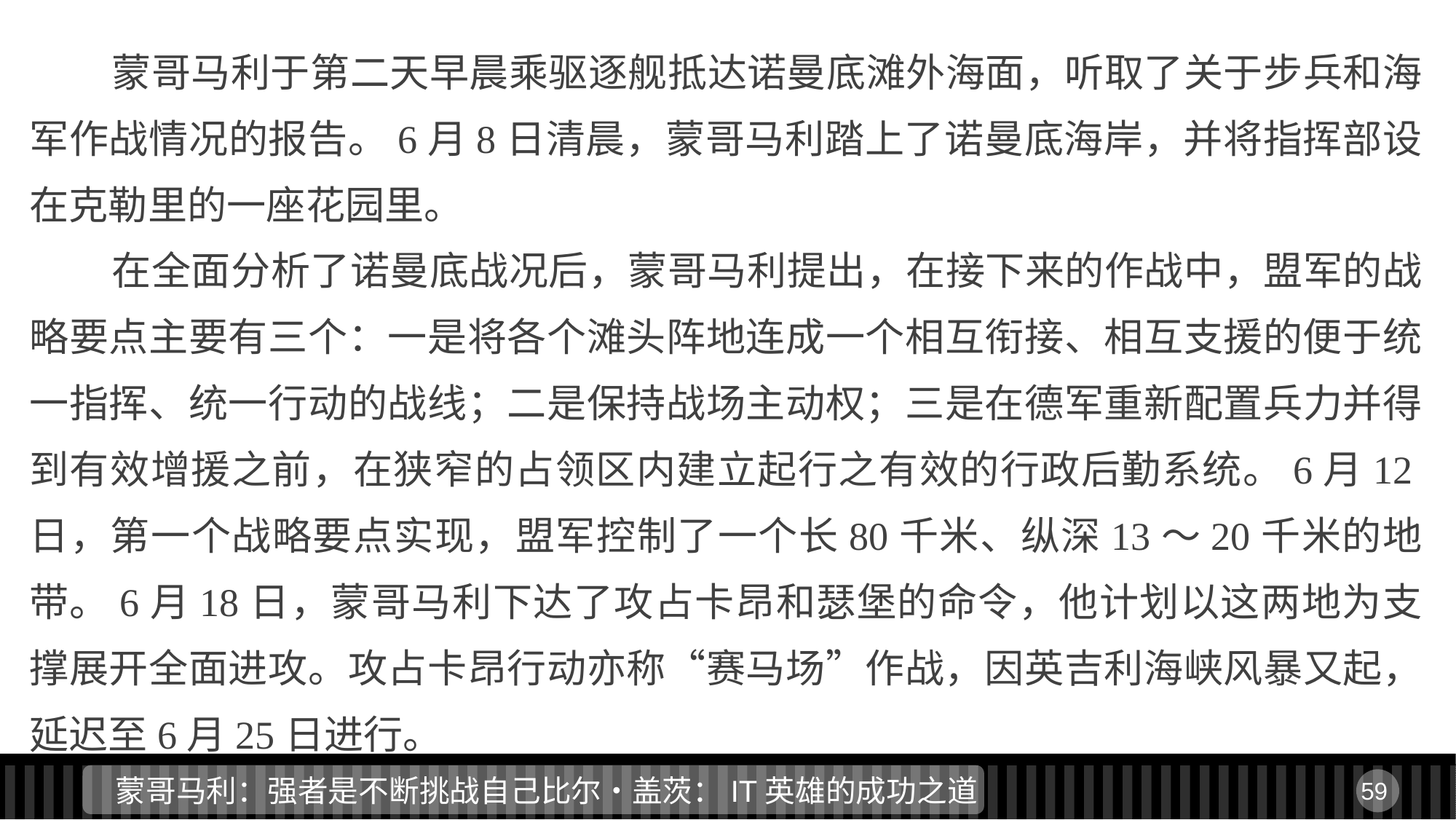

蒙哥马利于第二天早晨乘驱逐舰抵达诺曼底滩外海面，听取了关于步兵和海军作战情况的报告。6月8日清晨，蒙哥马利踏上了诺曼底海岸，并将指挥部设在克勒里的一座花园里。
        在全面分析了诺曼底战况后，蒙哥马利提出，在接下来的作战中，盟军的战略要点主要有三个：一是将各个滩头阵地连成一个相互衔接、相互支援的便于统一指挥、统一行动的战线；二是保持战场主动权；三是在德军重新配置兵力并得到有效增援之前，在狭窄的占领区内建立起行之有效的行政后勤系统。6月12日，第一个战略要点实现，盟军控制了一个长80千米、纵深13～20千米的地带。6月18日，蒙哥马利下达了攻占卡昂和瑟堡的命令，他计划以这两地为支撑展开全面进攻。攻占卡昂行动亦称“赛马场”作战，因英吉利海峡风暴又起，延迟至6月25日进行。